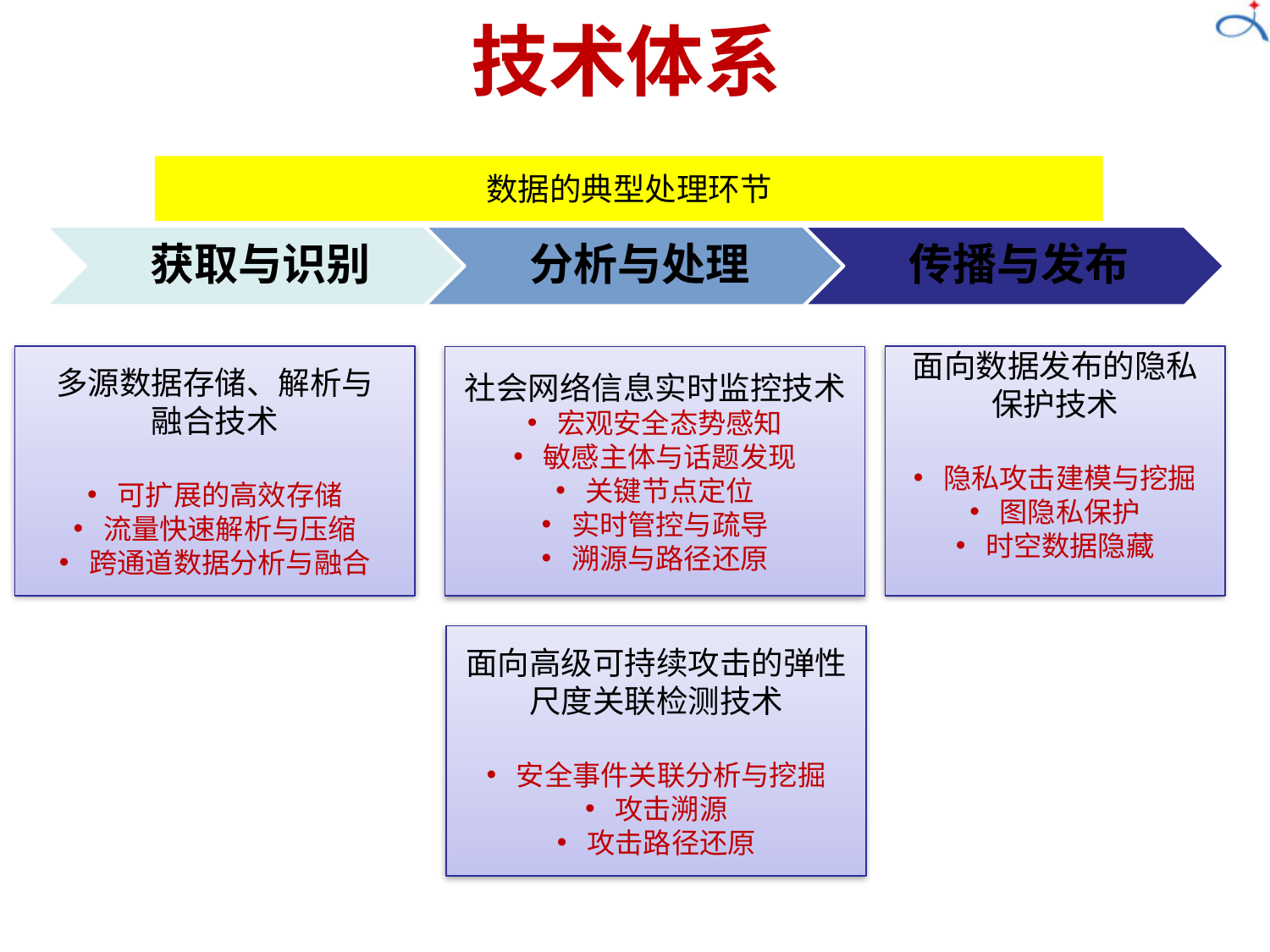

技术体系
数据的典型处理环节
获取与识别
分析与处理
传播与发布
多源数据存储、解析与
融合技术

可扩展的高效存储
流量快速解析与压缩
跨通道数据分析与融合
面向数据发布的隐私保护技术

隐私攻击建模与挖掘
图隐私保护
时空数据隐藏

社会网络信息实时监控技术
宏观安全态势感知
敏感主体与话题发现
关键节点定位
实时管控与疏导
溯源与路径还原
面向高级可持续攻击的弹性尺度关联检测技术

安全事件关联分析与挖掘
攻击溯源
攻击路径还原